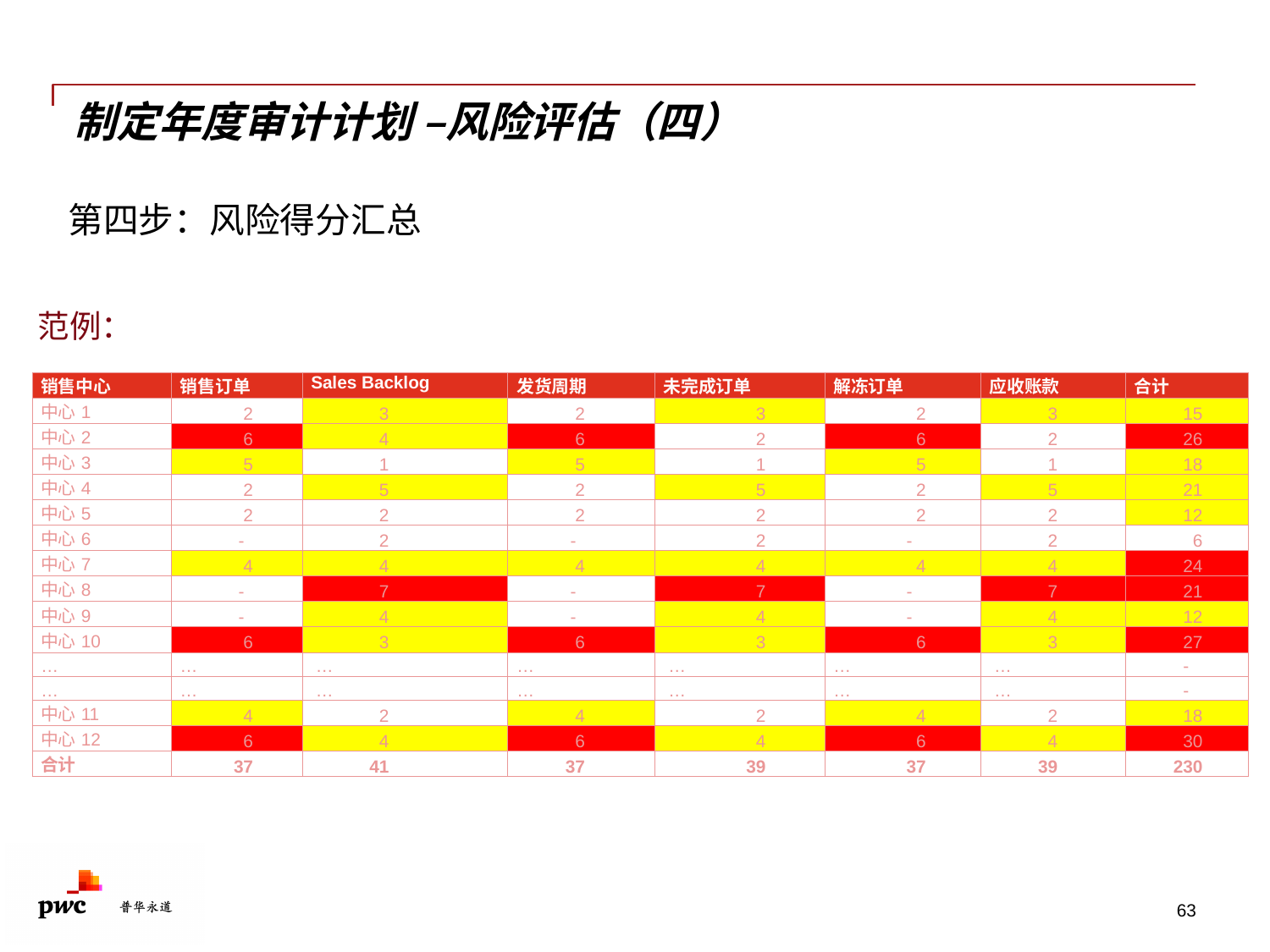

# 制定年度审计计划 –风险评估（四）
第四步：风险得分汇总
范例：
| 销售中心 | 销售订单 | Sales Backlog | 发货周期 | 未完成订单 | 解冻订单 | 应收账款 | 合计 |
| --- | --- | --- | --- | --- | --- | --- | --- |
| 中心1 | 2 | 3 | 2 | 3 | 2 | 3 | 15 |
| 中心2 | 6 | 4 | 6 | 2 | 6 | 2 | 26 |
| 中心3 | 5 | 1 | 5 | 1 | 5 | 1 | 18 |
| 中心4 | 2 | 5 | 2 | 5 | 2 | 5 | 21 |
| 中心5 | 2 | 2 | 2 | 2 | 2 | 2 | 12 |
| 中心6 | - | 2 | - | 2 | - | 2 | 6 |
| 中心7 | 4 | 4 | 4 | 4 | 4 | 4 | 24 |
| 中心8 | - | 7 | - | 7 | - | 7 | 21 |
| 中心9 | - | 4 | - | 4 | - | 4 | 12 |
| 中心10 | 6 | 3 | 6 | 3 | 6 | 3 | 27 |
| … | … | … | … | … | … | … | - |
| … | … | … | … | … | … | … | - |
| 中心11 | 4 | 2 | 4 | 2 | 4 | 2 | 18 |
| 中心12 | 6 | 4 | 6 | 4 | 6 | 4 | 30 |
| 合计 | 37 | 41 | 37 | 39 | 37 | 39 | 230 |
63